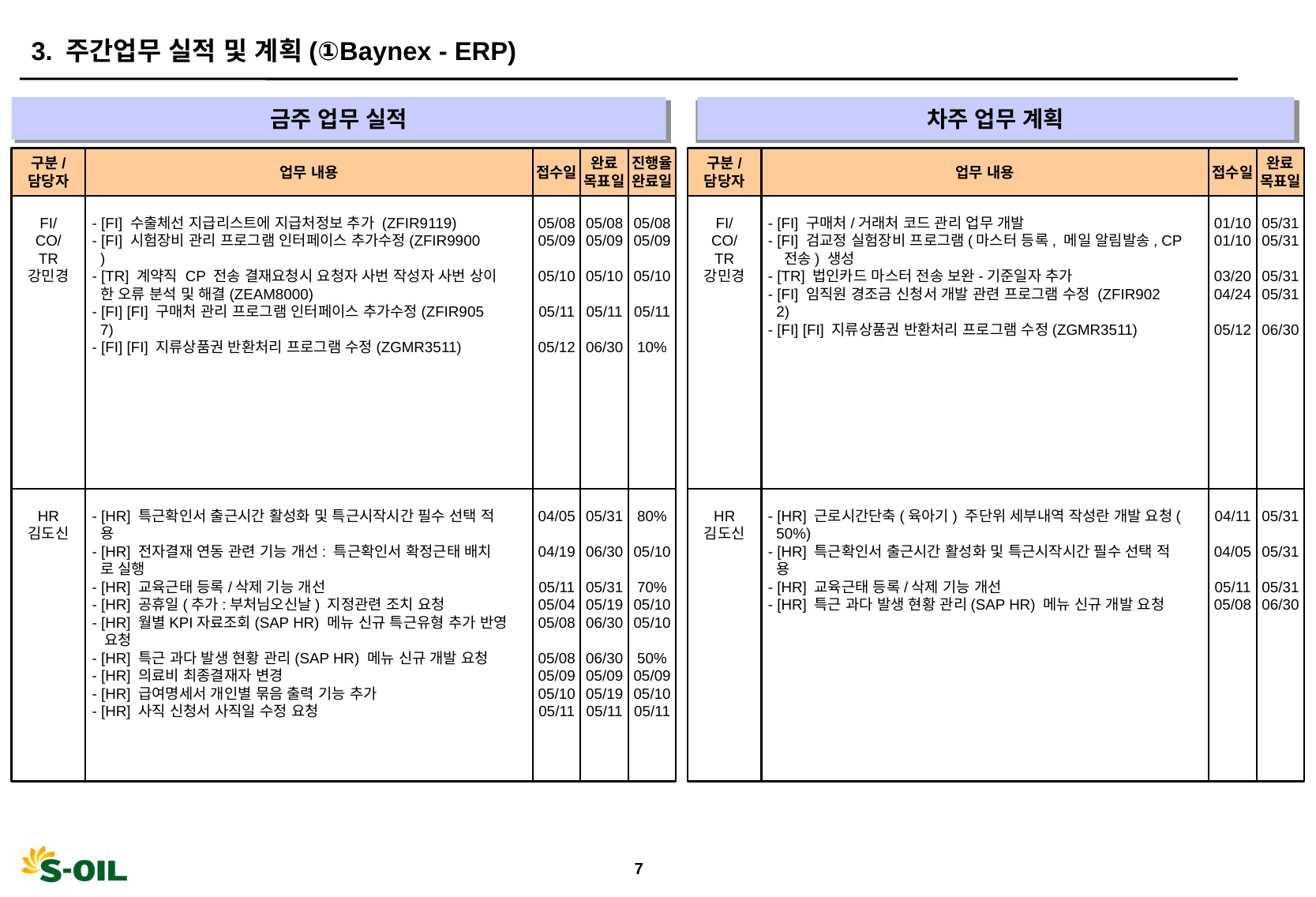

3. 주간업무 실적 및 계획(①Baynex - ERP)
금주 업무 실적
차주 업무 계획
" "
" "
구분/
담당자
업무 내용
접수일
완료
목표일
진행율
완료일
구분/
담당자
업무 내용
접수일
완료
목표일
FI/
CO/
TR
강민경

- [FI] 수출체선 지급리스트에 지급처정보 추가 (ZFIR9119)
- [FI] 시험장비 관리 프로그램 인터페이스 추가수정(ZFIR9900
  )
- [TR] 계약직 CP 전송 결재요청시 요청자 사번 작성자 사번 상이
  한 오류 분석 및 해결(ZEAM8000)
- [FI] [FI] 구매처 관리 프로그램 인터페이스 추가수정(ZFIR905
  7)
- [FI] [FI] 지류상품권 반환처리 프로그램 수정(ZGMR3511)
05/08
05/09
05/10
05/11
05/12
05/08
05/09
05/10
05/11
06/30
05/08
05/09
05/10
05/11
10%
FI/
CO/
TR
강민경

- [FI] 구매처/거래처 코드 관리 업무 개발
- [FI] 검교정 실험장비 프로그램(마스터 등록, 메일 알림발송, CP
   전송) 생성
- [TR] 법인카드 마스터 전송 보완-기준일자 추가
- [FI] 임직원 경조금 신청서 개발 관련 프로그램 수정 (ZFIR902
  2)
- [FI] [FI] 지류상품권 반환처리 프로그램 수정(ZGMR3511)
01/10
01/10
03/20
04/24
05/12
05/31
05/31
05/31
05/31
06/30
HR
김도신

- [HR] 특근확인서 출근시간 활성화 및 특근시작시간 필수 선택 적
  용
- [HR] 전자결재 연동 관련 기능 개선: 특근확인서 확정근태 배치
  로 실행
- [HR] 교육근태 등록/삭제 기능 개선
- [HR] 공휴일(추가:부처님오신날) 지정관련 조치 요청
- [HR] 월별KPI자료조회(SAP HR) 메뉴 신규 특근유형 추가 반영
   요청
- [HR] 특근 과다 발생 현황 관리(SAP HR) 메뉴 신규 개발 요청
- [HR] 의료비 최종결재자 변경
- [HR] 급여명세서 개인별 묶음 출력 기능 추가
- [HR] 사직 신청서 사직일 수정 요청
04/05
04/19
05/11
05/04
05/08
05/08
05/09
05/10
05/11
05/31
06/30
05/31
05/19
06/30
06/30
05/09
05/19
05/11
80%
05/10
70%
05/10
05/10
50%
05/09
05/10
05/11
HR
김도신

- [HR] 근로시간단축(육아기) 주단위 세부내역 작성란 개발 요청(
  50%)
- [HR] 특근확인서 출근시간 활성화 및 특근시작시간 필수 선택 적
  용
- [HR] 교육근태 등록/삭제 기능 개선
- [HR] 특근 과다 발생 현황 관리(SAP HR) 메뉴 신규 개발 요청
04/11
04/05
05/11
05/08
05/31
05/31
05/31
06/30